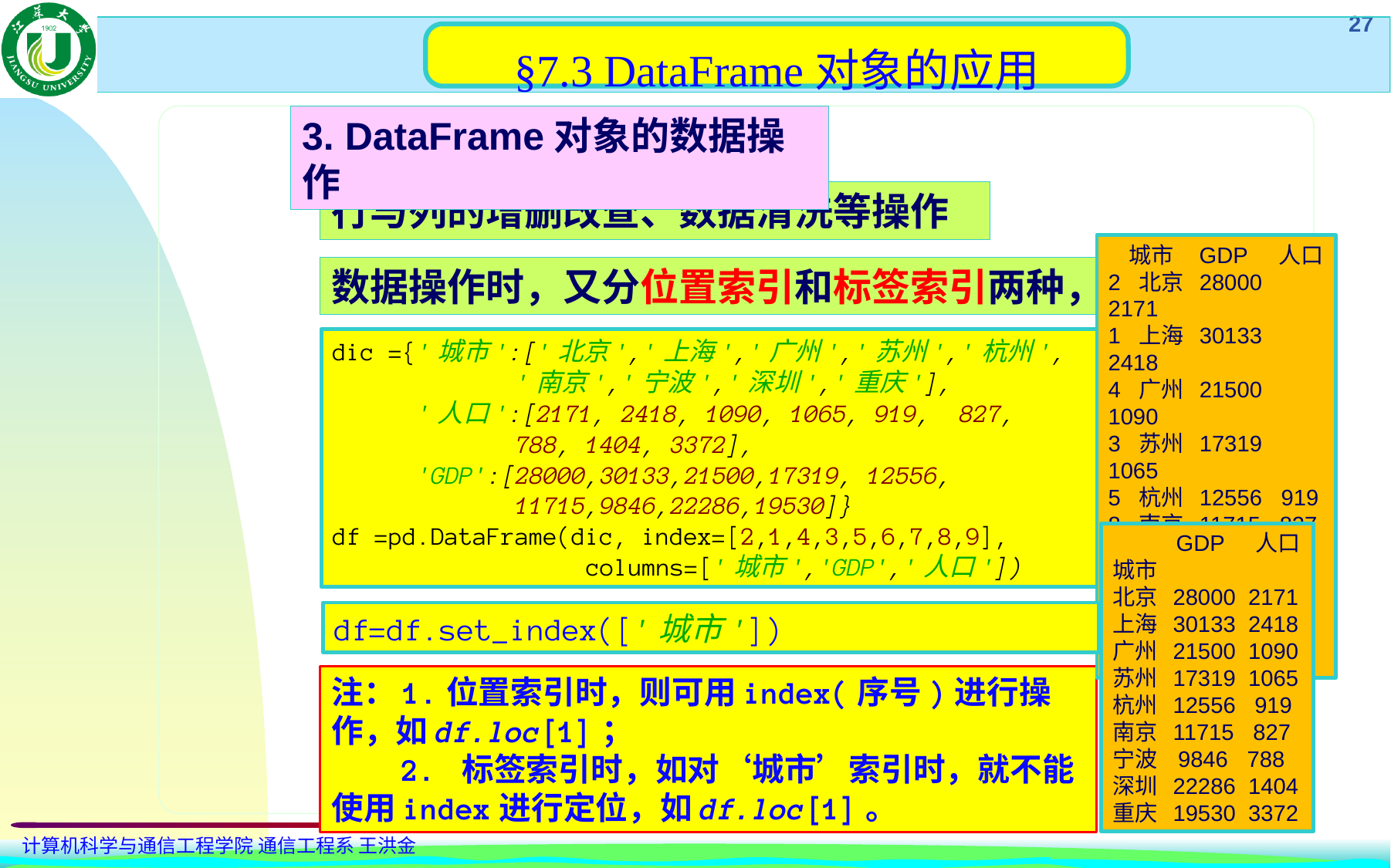

§7.3 DataFrame对象的应用
3. DataFrame对象的数据操作
行与列的增删改查、数据清洗等操作
   城市    GDP    人口
2  北京  28000  2171
1  上海  30133  2418
4  广州  21500  1090
3  苏州  17319  1065
5  杭州  12556   919
8  南京  11715   827
9  宁波   9846   788
6  深圳  22286  1404
7  重庆  19530  3372
数据操作时，又分位置索引和标签索引两种，例如：
dic ={'城市':['北京','上海','广州','苏州','杭州',
             '南京','宁波','深圳','重庆'],
      '人口':[2171, 2418, 1090, 1065, 919,  827,
             788, 1404, 3372],
      'GDP':[28000,30133,21500,17319, 12556,
             11715,9846,22286,19530]}
df =pd.DataFrame(dic, index=[2,1,4,3,5,6,7,8,9],
                  columns=['城市','GDP','人口'])
          GDP    人口
城市
北京  28000  2171
上海  30133  2418
广州  21500  1090
苏州  17319  1065
杭州  12556   919
南京  11715   827
宁波   9846   788
深圳  22286  1404
重庆  19530  3372
df=df.set_index(['城市'])
注：1.位置索引时，则可用index(序号)进行操作，如df.loc[1]；
    2. 标签索引时，如对‘城市’索引时，就不能使用index进行定位，如df.loc[1]。